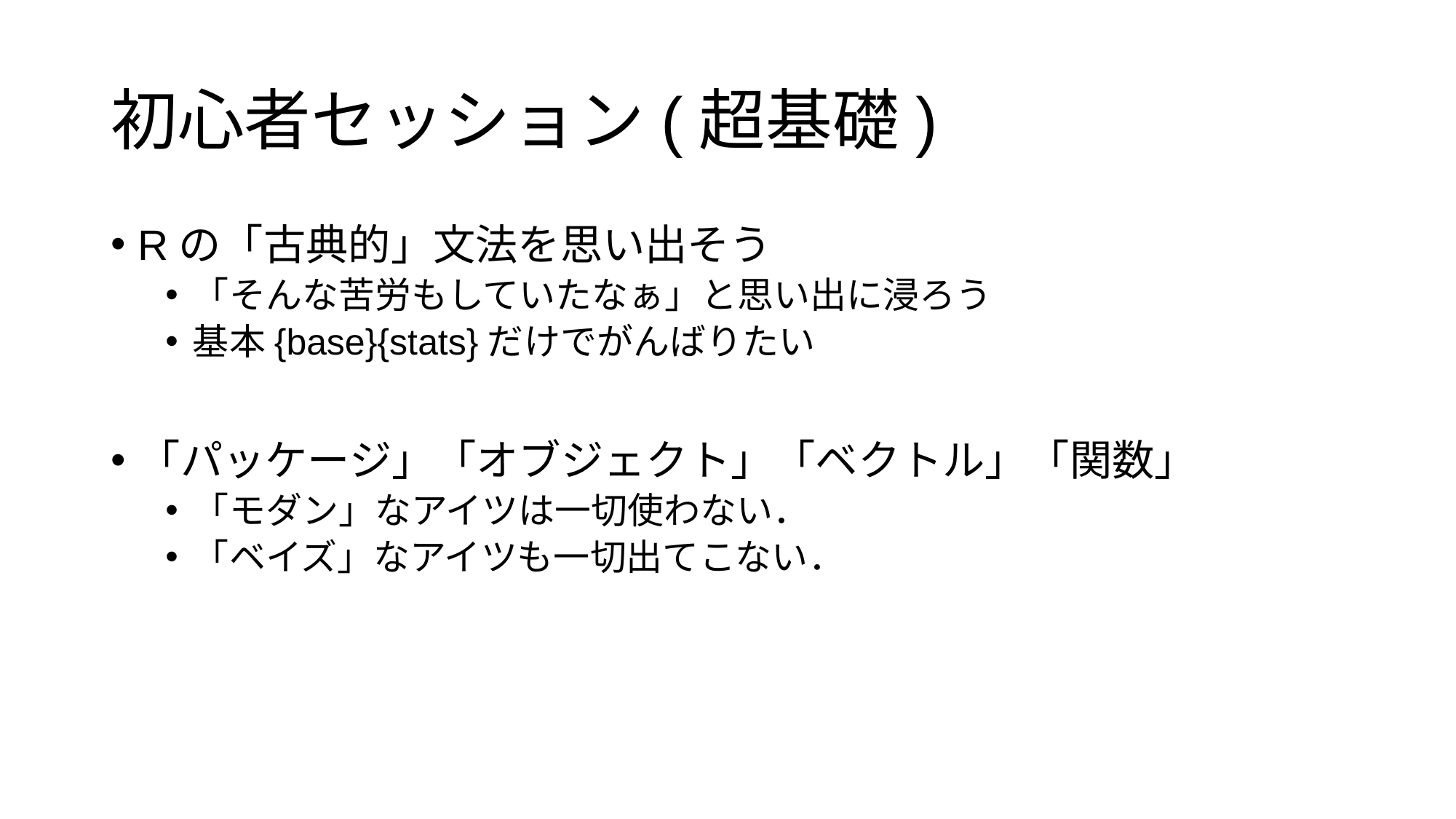

# 初心者セッション(超基礎)
Rの「古典的」文法を思い出そう
「そんな苦労もしていたなぁ」と思い出に浸ろう
基本{base}{stats}だけでがんばりたい

「パッケージ」「オブジェクト」「ベクトル」「関数」
「モダン」なアイツは一切使わない．
「ベイズ」なアイツも一切出てこない．